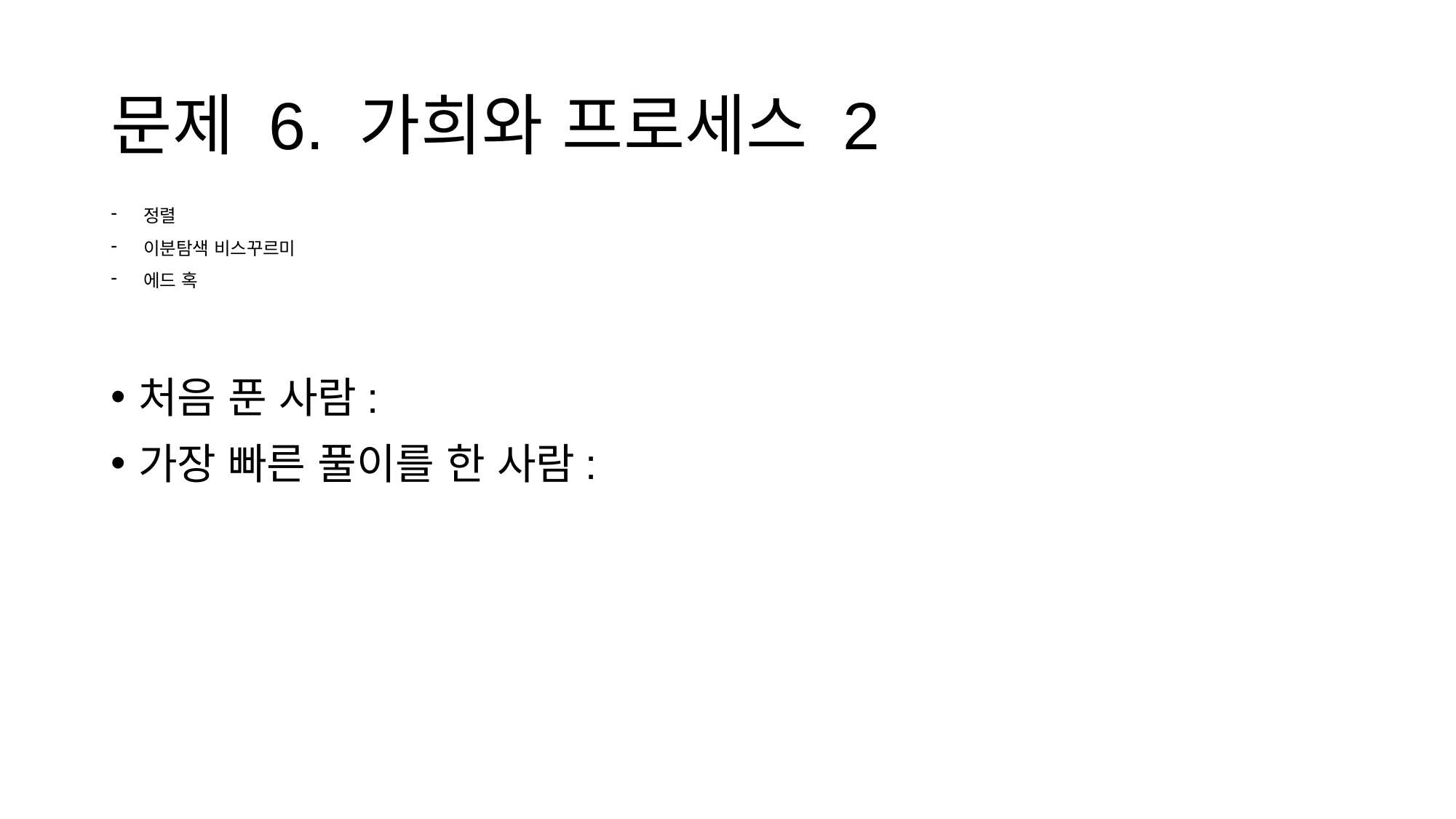

# 문제 6. 가희와 프로세스 2
정렬
이분탐색 비스꾸르미
에드 혹

처음 푼 사람:
가장 빠른 풀이를 한 사람: